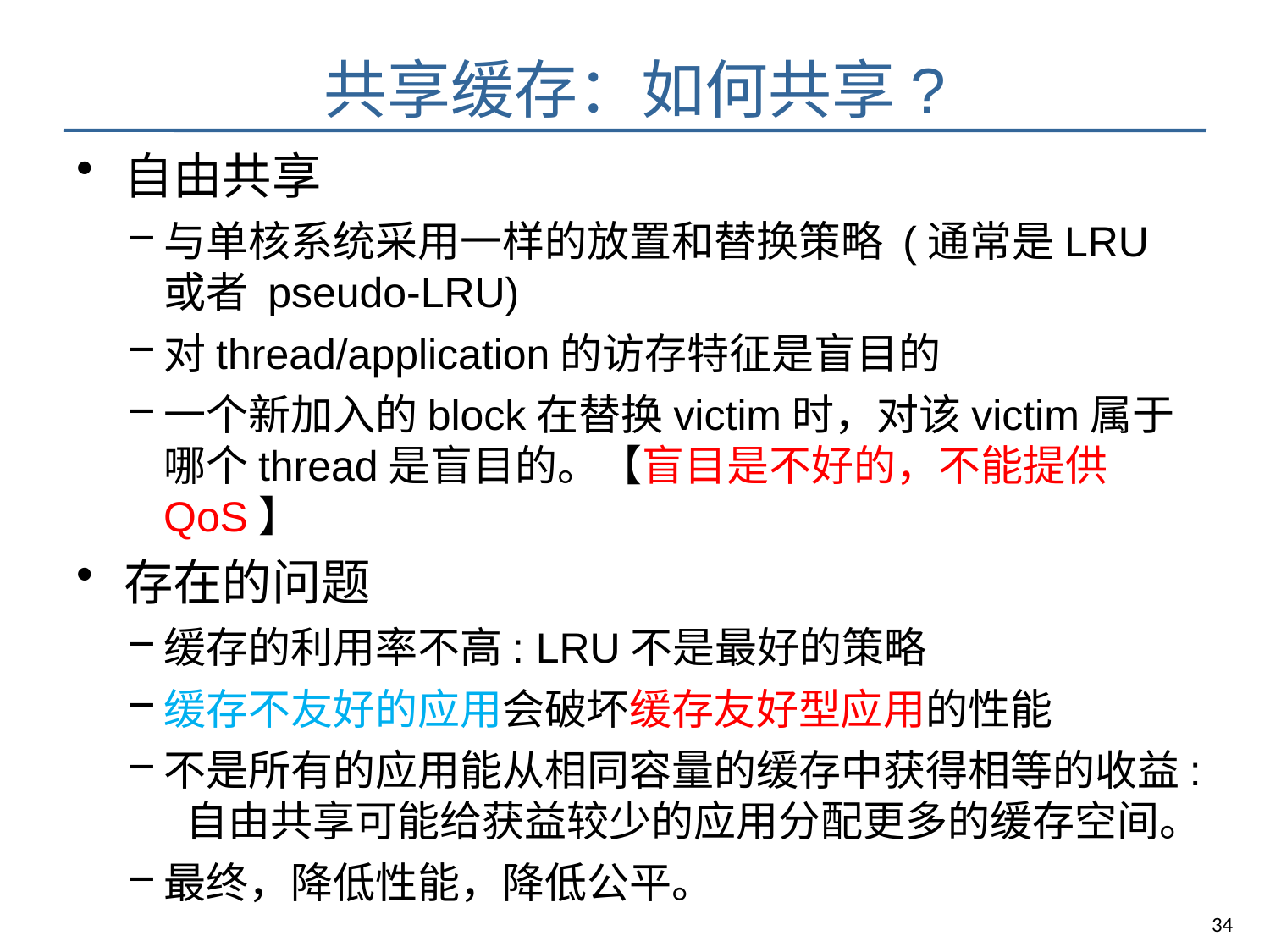

# 共享缓存：如何共享?
自由共享
与单核系统采用一样的放置和替换策略 (通常是LRU 或者 pseudo-LRU)
对thread/application的访存特征是盲目的
一个新加入的block在替换victim时，对该victim属于哪个thread是盲目的。【盲目是不好的，不能提供QoS】
存在的问题
缓存的利用率不高: LRU不是最好的策略
缓存不友好的应用会破坏缓存友好型应用的性能
不是所有的应用能从相同容量的缓存中获得相等的收益: 自由共享可能给获益较少的应用分配更多的缓存空间。
最终，降低性能，降低公平。
34